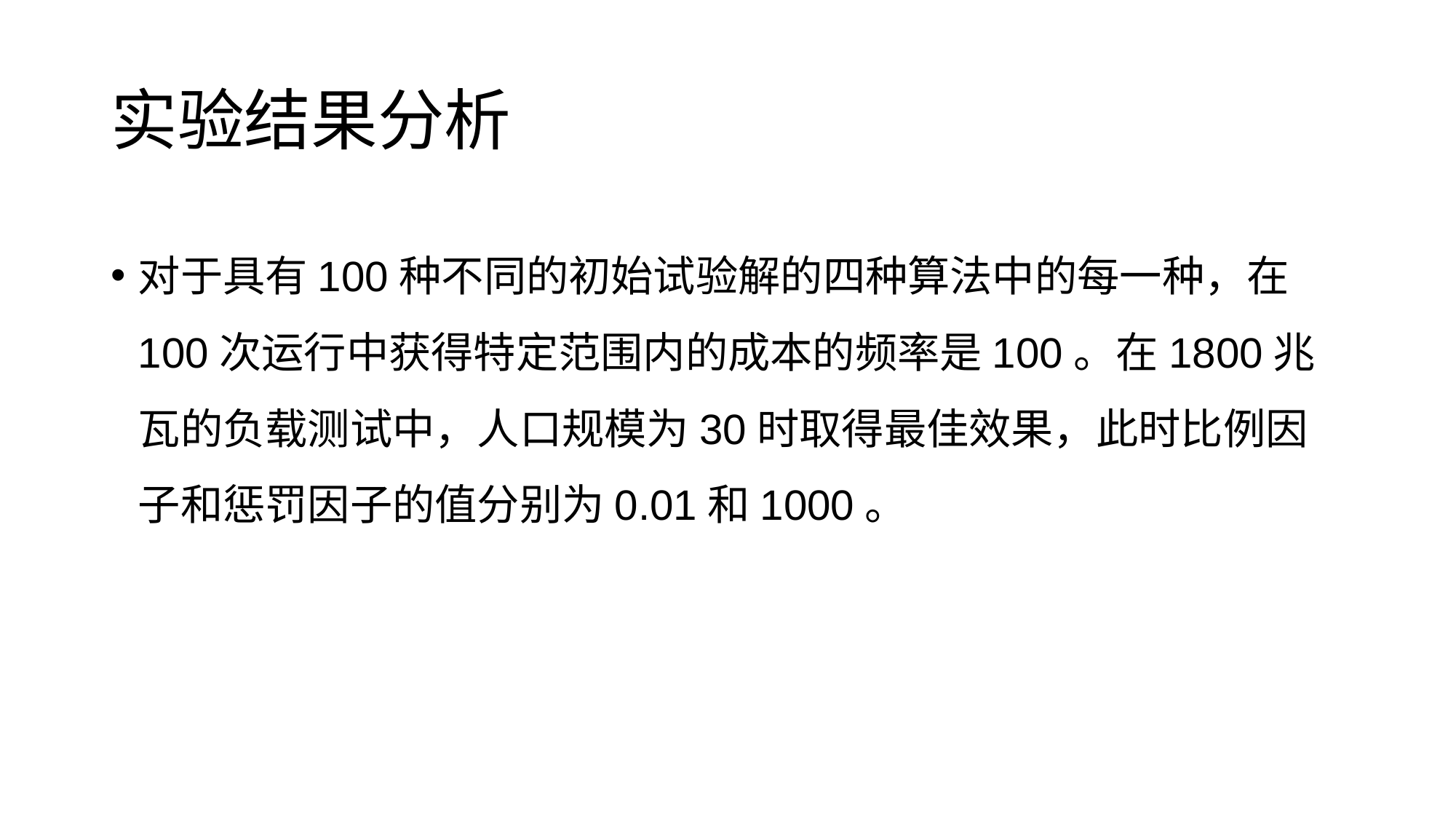

# 实验结果分析
对于具有100种不同的初始试验解的四种算法中的每一种，在100次运行中获得特定范围内的成本的频率是100。在1800兆瓦的负载测试中，人口规模为30时取得最佳效果，此时比例因子和惩罚因子的值分别为0.01和1000。